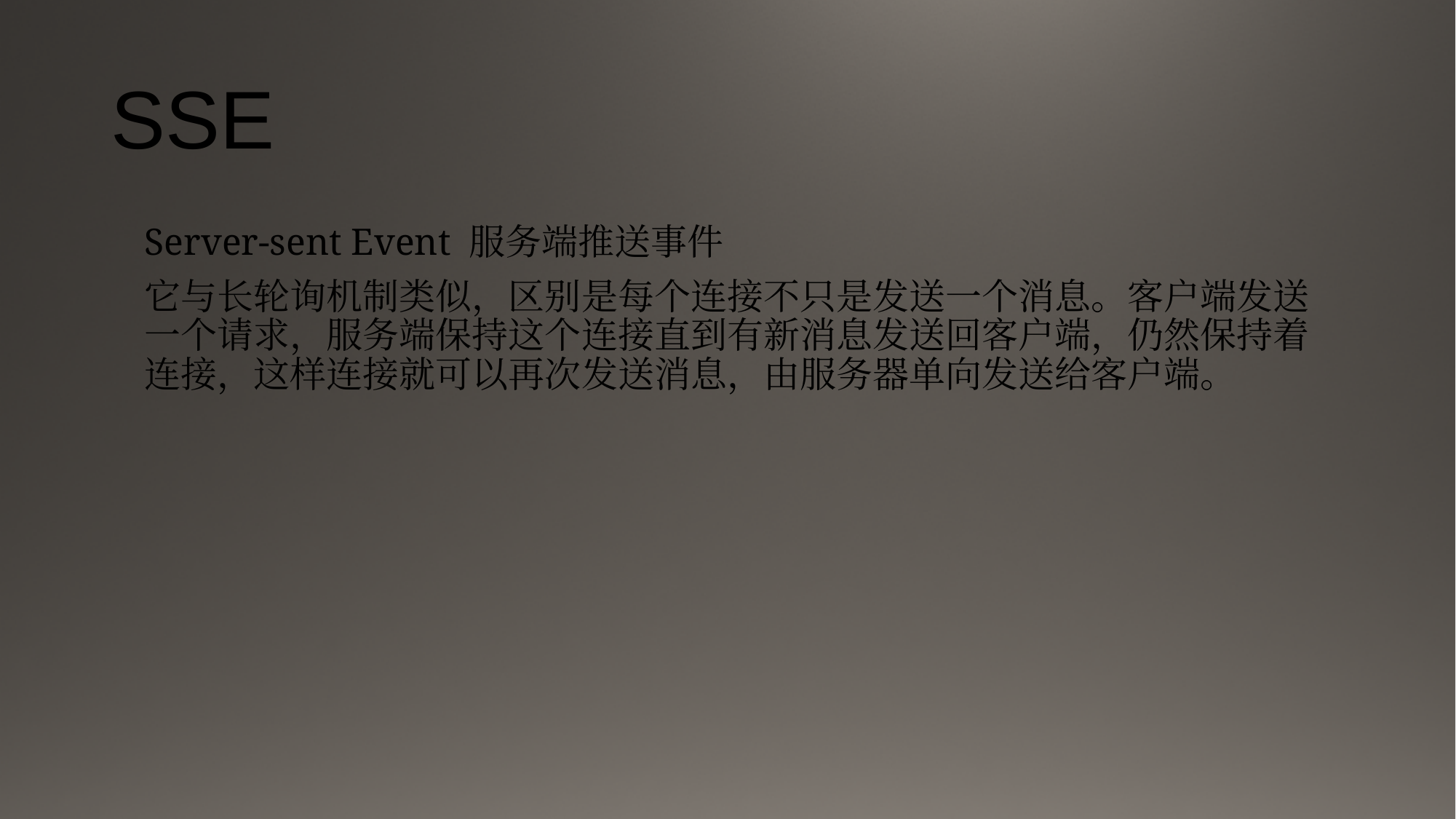

# SSE
Server-sent Event 服务端推送事件
它与长轮询机制类似，区别是每个连接不只是发送一个消息。客户端发送一个请求，服务端保持这个连接直到有新消息发送回客户端，仍然保持着连接，这样连接就可以再次发送消息，由服务器单向发送给客户端。